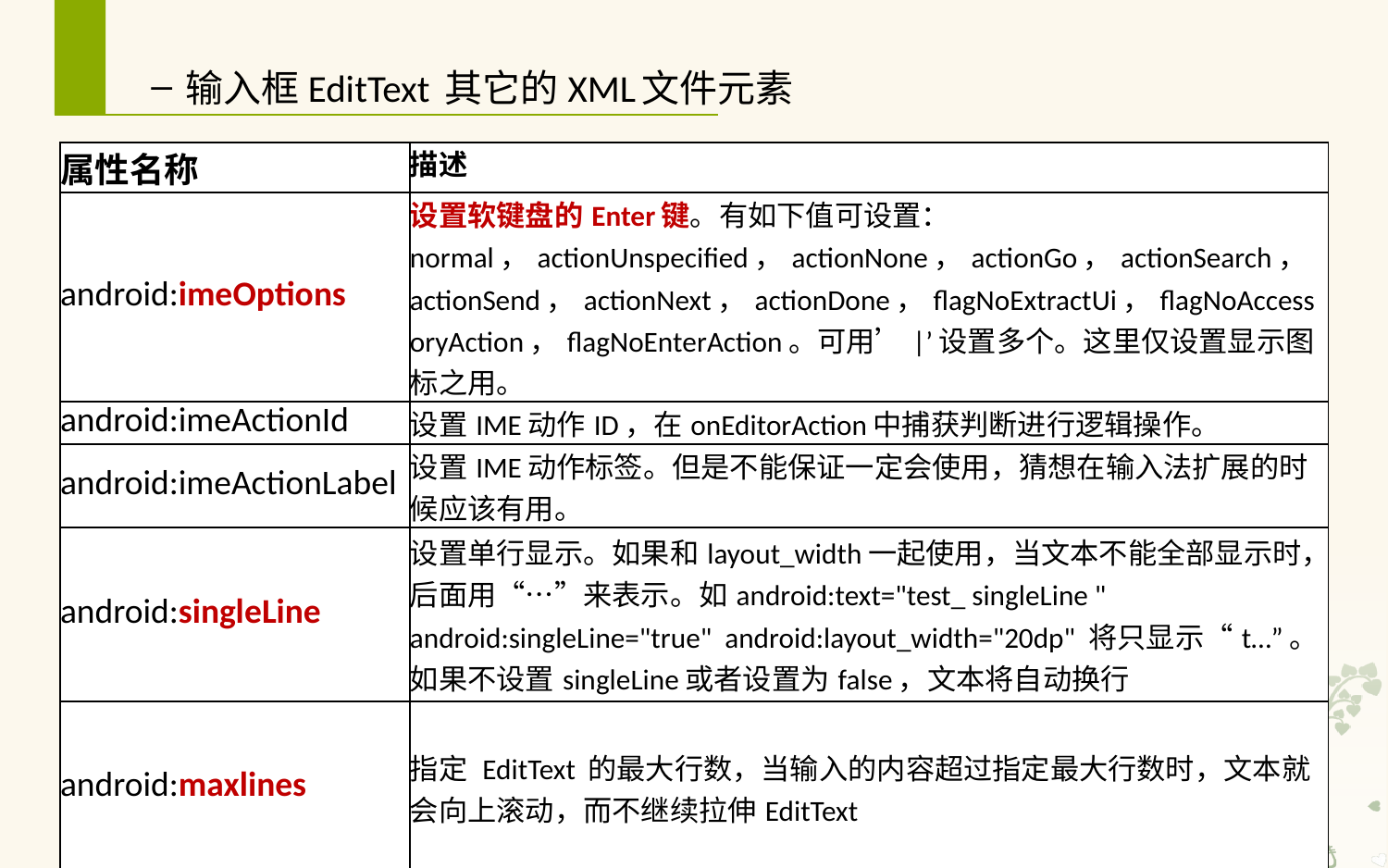

输入框EditText 其它的XML文件元素

| 属性名称 | 描述 |
| --- | --- |
| android:imeOptions | 设置软键盘的Enter键。有如下值可设置：normal，actionUnspecified，actionNone，actionGo，actionSearch，actionSend，actionNext，actionDone，flagNoExtractUi，flagNoAccessoryAction，flagNoEnterAction。可用’|’设置多个。这里仅设置显示图标之用。 |
| android:imeActionId | 设置IME动作ID，在onEditorAction中捕获判断进行逻辑操作。 |
| android:imeActionLabel | 设置IME动作标签。但是不能保证一定会使用，猜想在输入法扩展的时候应该有用。 |
| android:singleLine | 设置单行显示。如果和layout\_width一起使用，当文本不能全部显示时，后面用“…”来表示。如android:text="test\_ singleLine " android:singleLine="true" android:layout\_width="20dp" 将只显示“t…”。如果不设置singleLine或者设置为false，文本将自动换行 |
| android:maxlines | 指定 EditText 的最大行数，当输入的内容超过指定最大行数时，文本就会向上滚动，而不继续拉伸EditText |